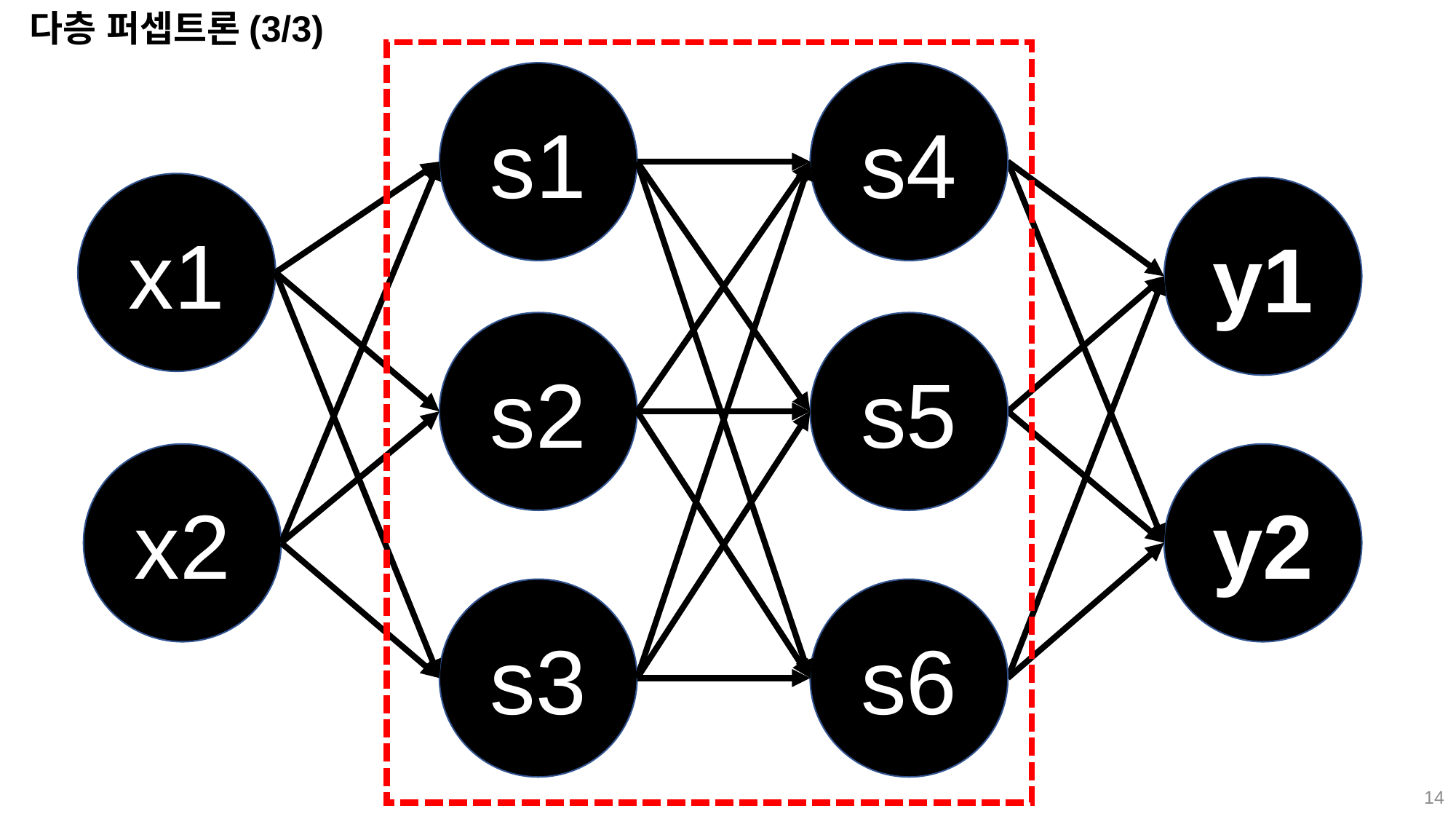

다층 퍼셉트론(3/3)

s1
s4
x1
y1
s2
s5
x2
y2
s3
s6
14